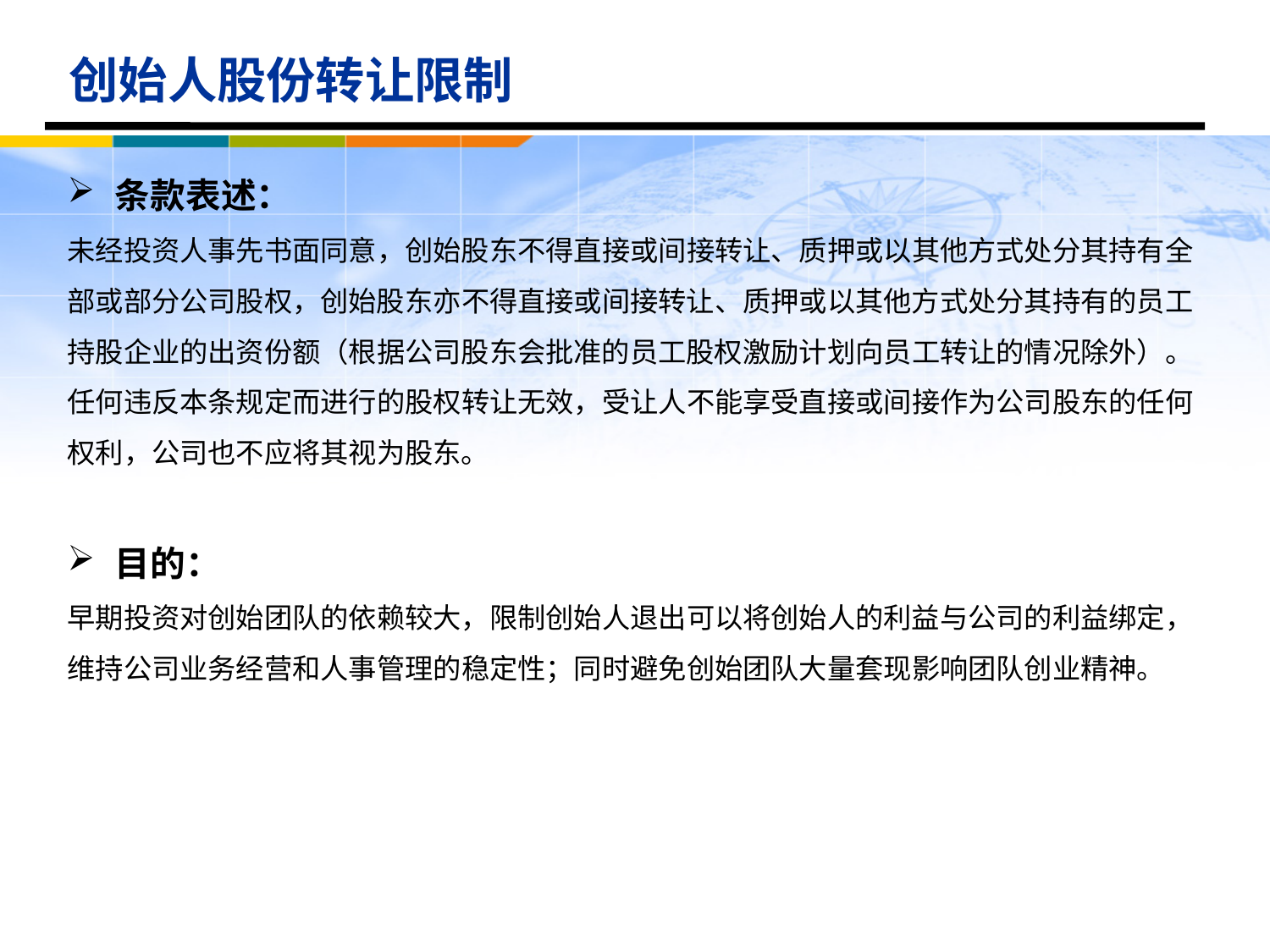

创始人股份转让限制
条款表述：
未经投资人事先书面同意，创始股东不得直接或间接转让、质押或以其他方式处分其持有全部或部分公司股权，创始股东亦不得直接或间接转让、质押或以其他方式处分其持有的员工持股企业的出资份额（根据公司股东会批准的员工股权激励计划向员工转让的情况除外）。任何违反本条规定而进行的股权转让无效，受让人不能享受直接或间接作为公司股东的任何权利，公司也不应将其视为股东。

目的：
早期投资对创始团队的依赖较大，限制创始人退出可以将创始人的利益与公司的利益绑定，维持公司业务经营和人事管理的稳定性；同时避免创始团队大量套现影响团队创业精神。